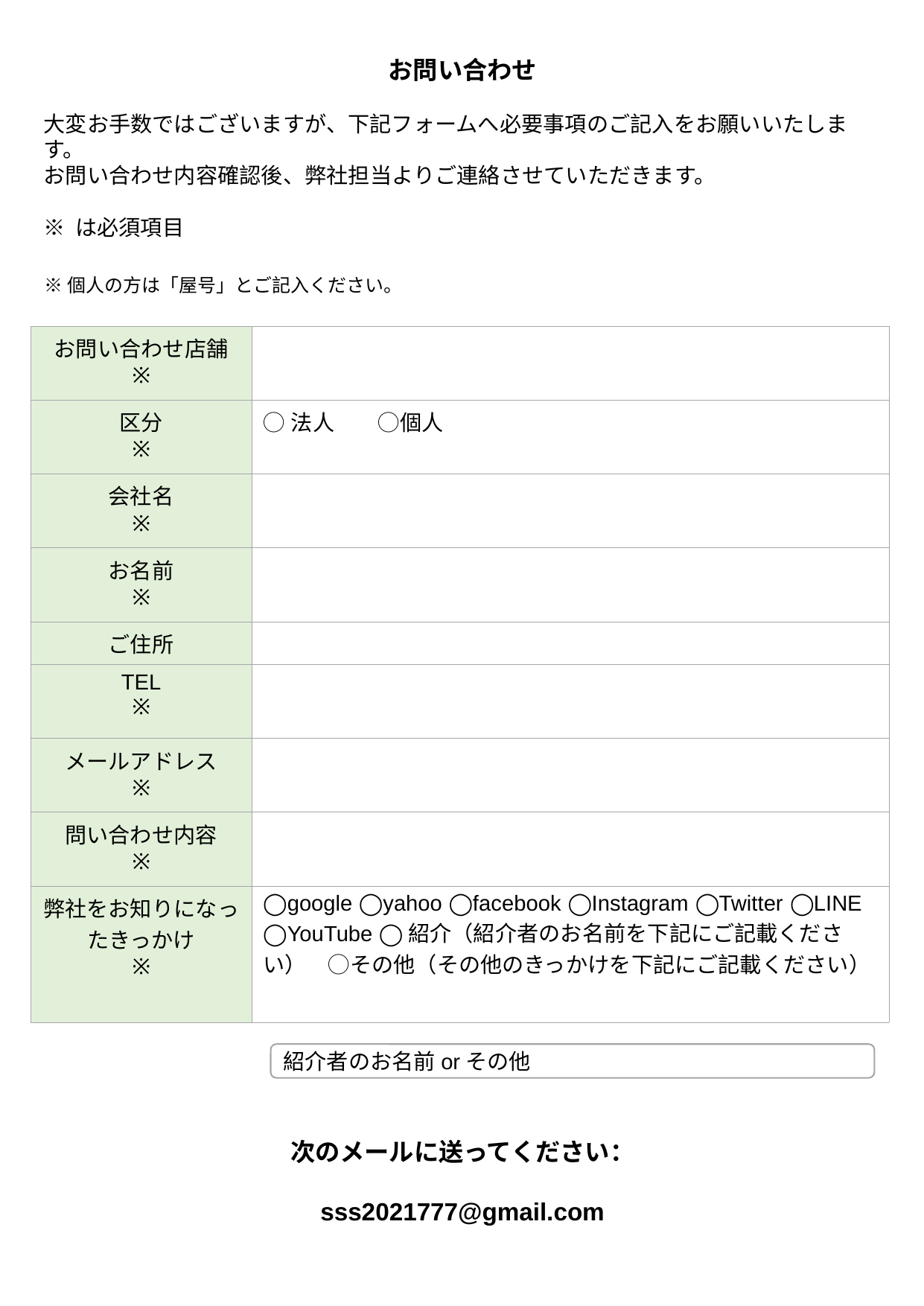

お問い合わせ

大変お手数ではございますが、下記フォームへ必要事項のご記入をお願いいたします。
お問い合わせ内容確認後、弊社担当よりご連絡させていただきます。

※ は必須項目
※個人の方は「屋号」とご記入ください。
| お問い合わせ店舗 ※ |  |
| --- | --- |
| 区分 ※ | ◯法人　　◯個人 |
| 会社名 ※ |  |
| お名前 ※ |  |
| ご住所 |  |
| TEL ※ |  |
| メールアドレス ※ |  |
| 問い合わせ内容 ※ |  |
| 弊社をお知りになったきっかけ ※ | ◯google ◯yahoo ◯facebook ◯Instagram ◯Twitter ◯LINE ◯YouTube ◯紹介（紹介者のお名前を下記にご記載ください）　◯その他（その他のきっかけを下記にご記載ください） |
紹介者のお名前orその他

次のメールに送ってください：

sss2021777@gmail.com